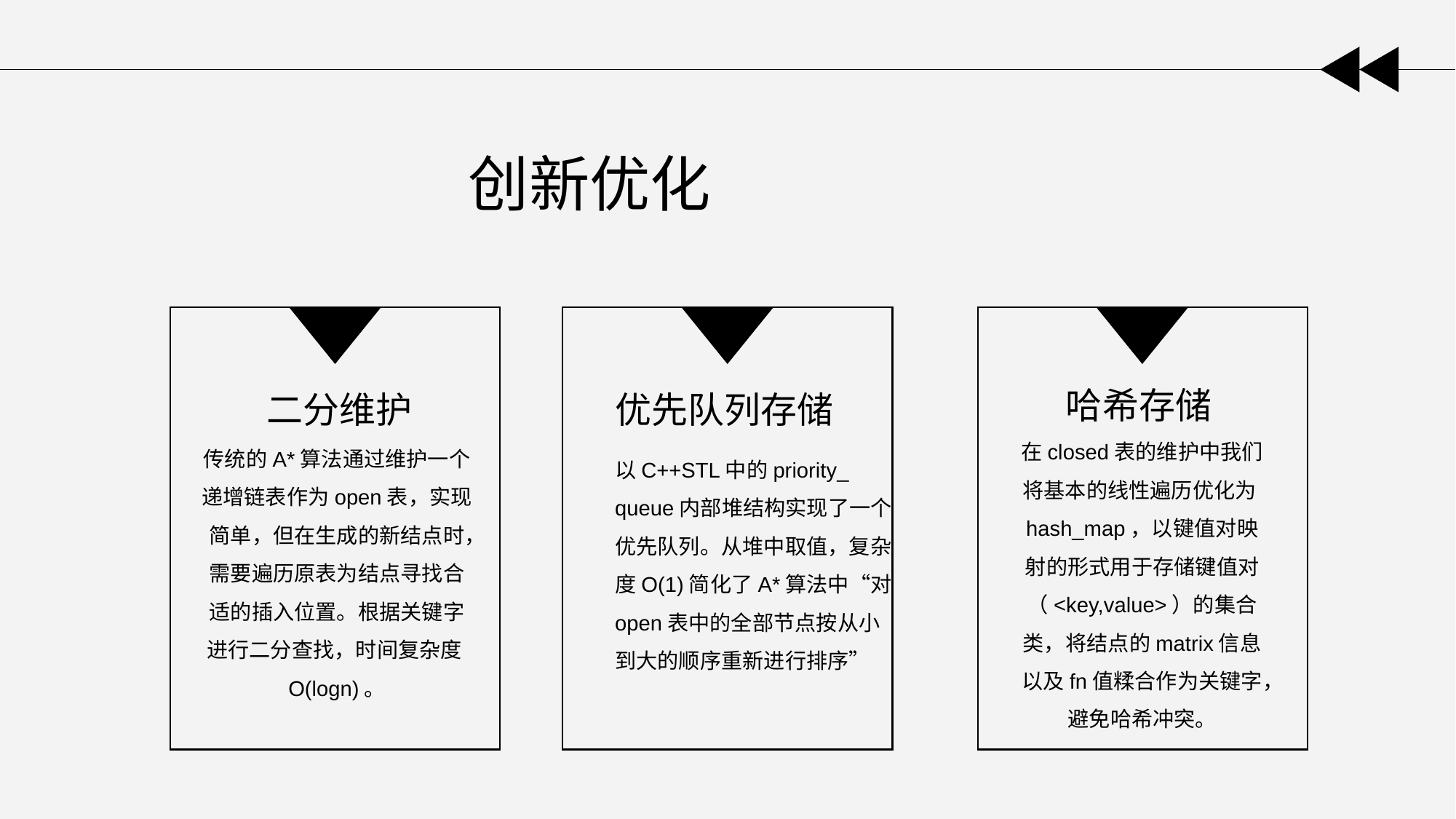

创新优化

哈希存储
二分维护
优先队列存储
在closed表的维护中我们将基本的线性遍历优化为hash_map，以键值对映射的形式用于存储键值对（<key,value>）的集合类，将结点的matrix信息以及fn值糅合作为关键字，避免哈希冲突。
传统的A*算法通过维护一个递增链表作为open表，实现简单，但在生成的新结点时，需要遍历原表为结点寻找合适的插入位置。根据关键字进行二分查找，时间复杂度O(logn)。
以C++STL中的priority_ queue内部堆结构实现了一个优先队列。从堆中取值，复杂度O(1)简化了A*算法中“对open表中的全部节点按从小到大的顺序重新进行排序”